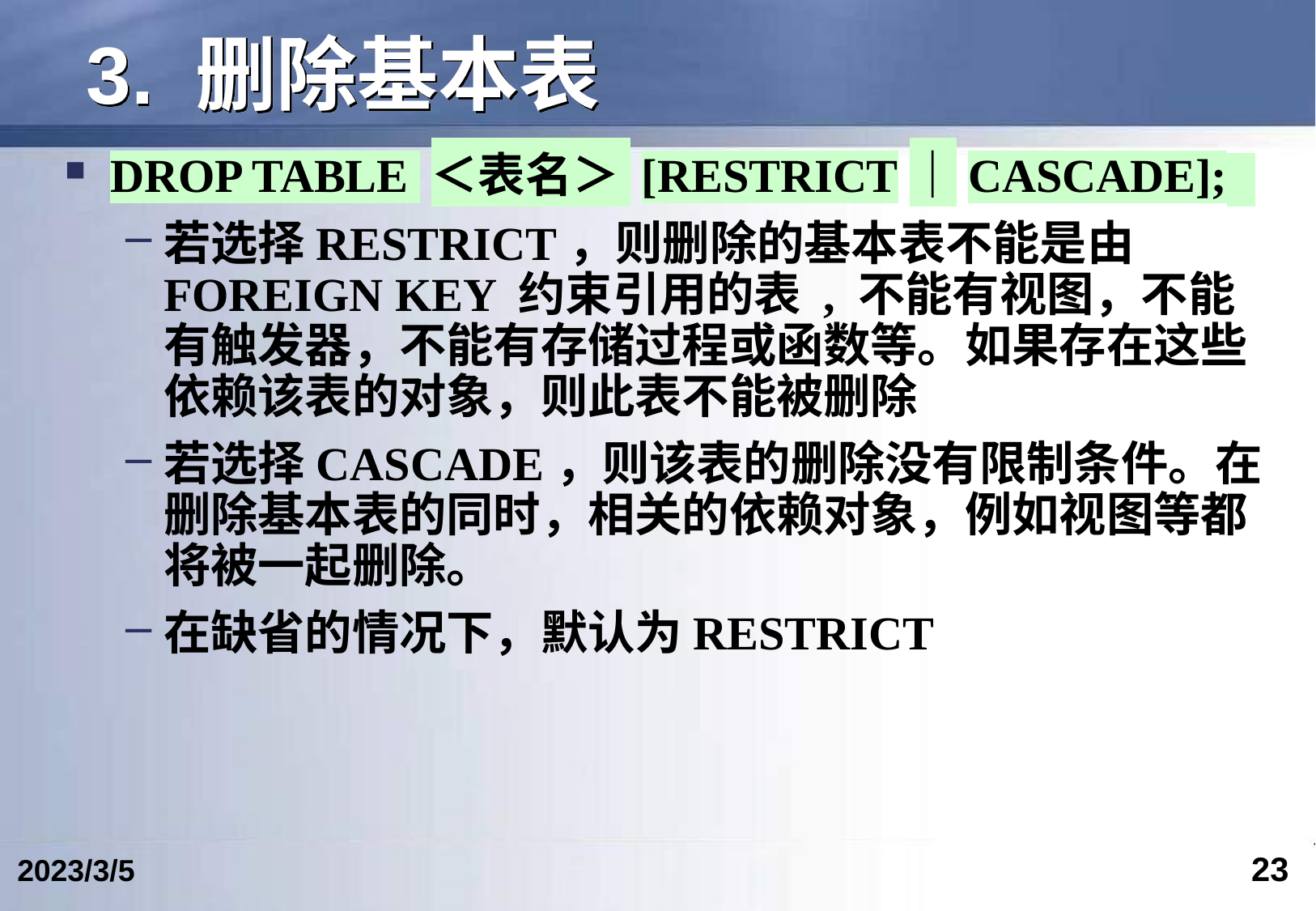

# 3. 删除基本表
DROP TABLE ＜表名＞ [RESTRICT｜CASCADE];
若选择RESTRICT，则删除的基本表不能是由 FOREIGN KEY 约束引用的表 , 不能有视图，不能有触发器，不能有存储过程或函数等。如果存在这些依赖该表的对象，则此表不能被删除
若选择CASCADE，则该表的删除没有限制条件。在删除基本表的同时，相关的依赖对象，例如视图等都将被一起删除。
在缺省的情况下，默认为RESTRICT
23
2023/3/5